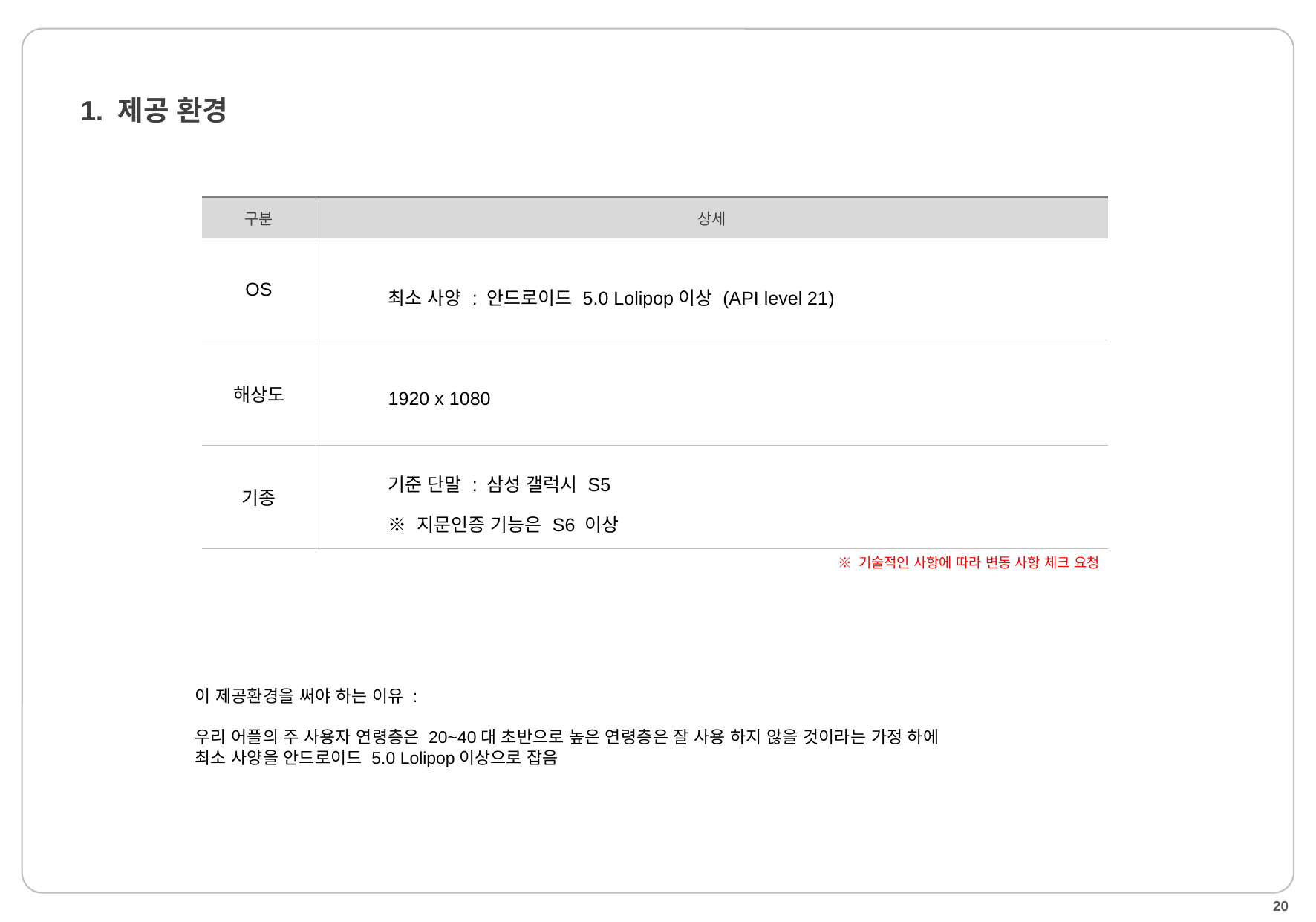

# 1. 제공 환경
| 구분 | 상세 |
| --- | --- |
| OS | 최소 사양 : 안드로이드 5.0 Lolipop이상 (API level 21) |
| 해상도 | 1920 x 1080 |
| 기종 | 기준 단말 : 삼성 갤럭시 S5 ※ 지문인증 기능은 S6 이상 |
※ 기술적인 사항에 따라 변동 사항 체크 요청
이 제공환경을 써야 하는 이유 :

우리 어플의 주 사용자 연령층은 20~40대 초반으로 높은 연령층은 잘 사용 하지 않을 것이라는 가정 하에
최소 사양을 안드로이드 5.0 Lolipop이상으로 잡음
20